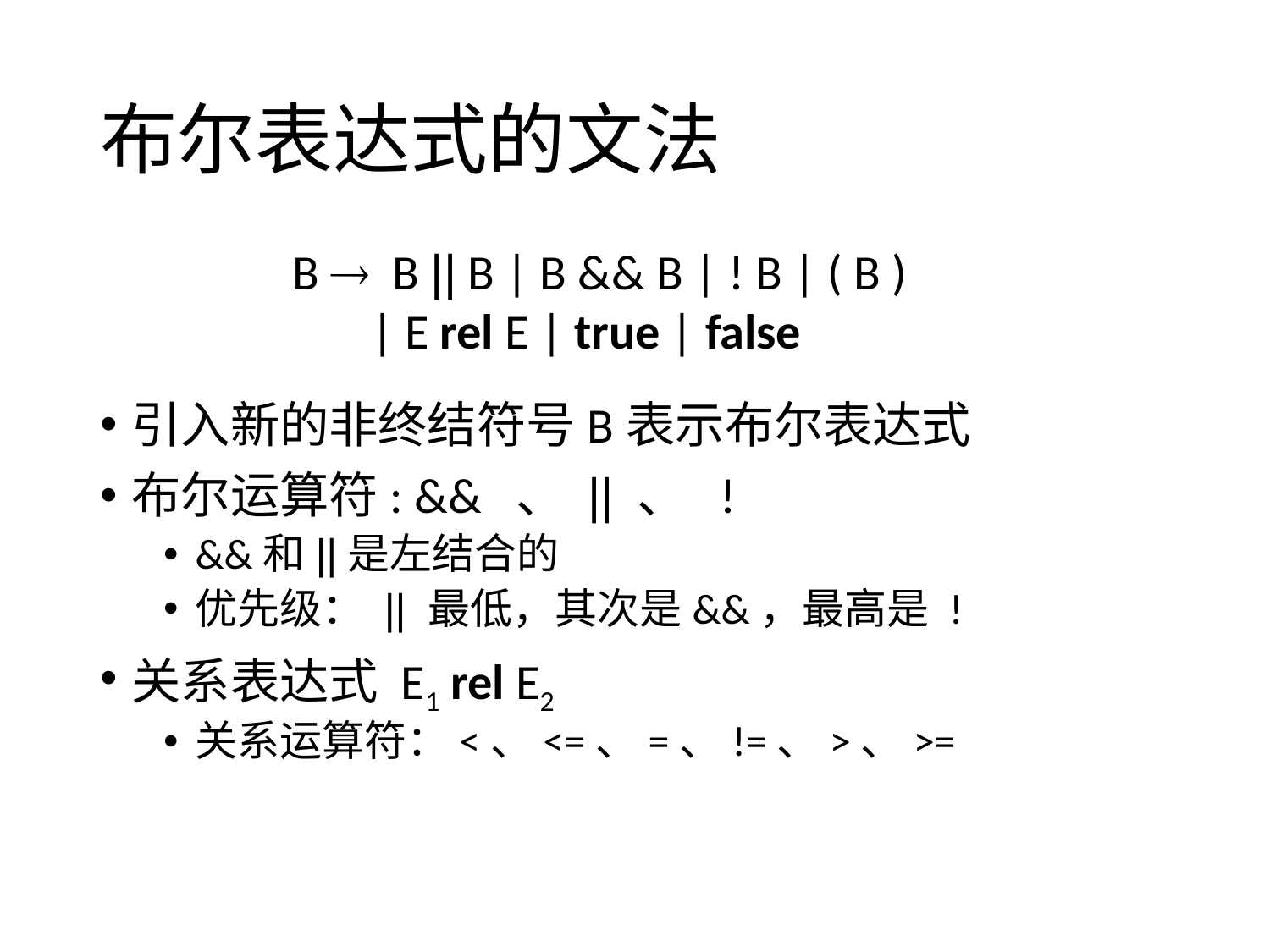

# 布尔表达式的文法
B →  B || B | B && B | ! B | ( B )
       | E rel E | true | false
引入新的非终结符号B表示布尔表达式
布尔运算符: &&  、 || 、  !
&&和||是左结合的
优先级： || 最低，其次是&&，最高是 !
关系表达式 E1 rel E2
关系运算符：<、<=、=、!=、>、>=